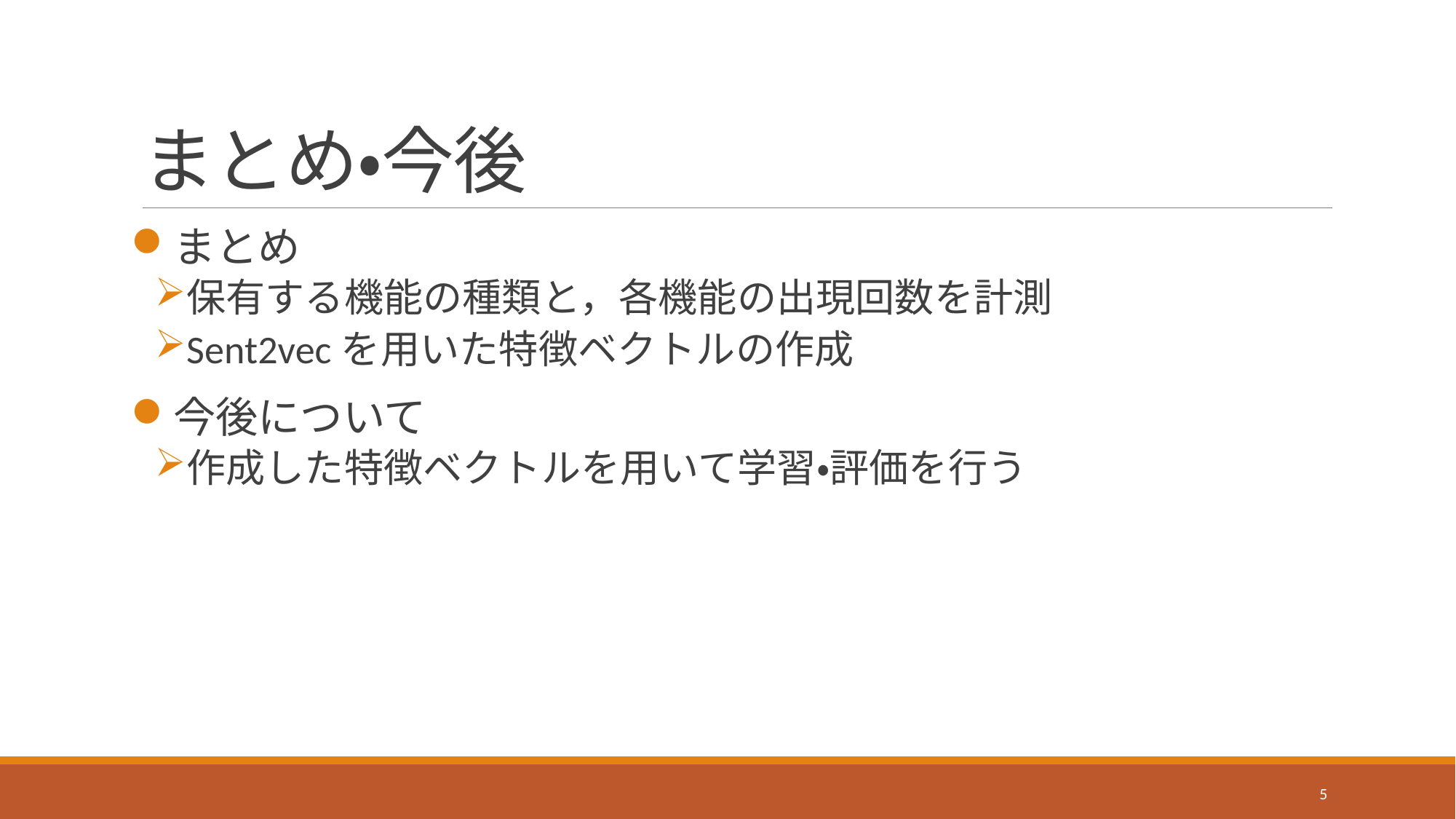

# まとめ・今後
まとめ
保有する機能の種類と，各機能の出現回数を計測
Sent2vecを用いた特徴ベクトルの作成
今後について
作成した特徴ベクトルを用いて学習・評価を行う
5